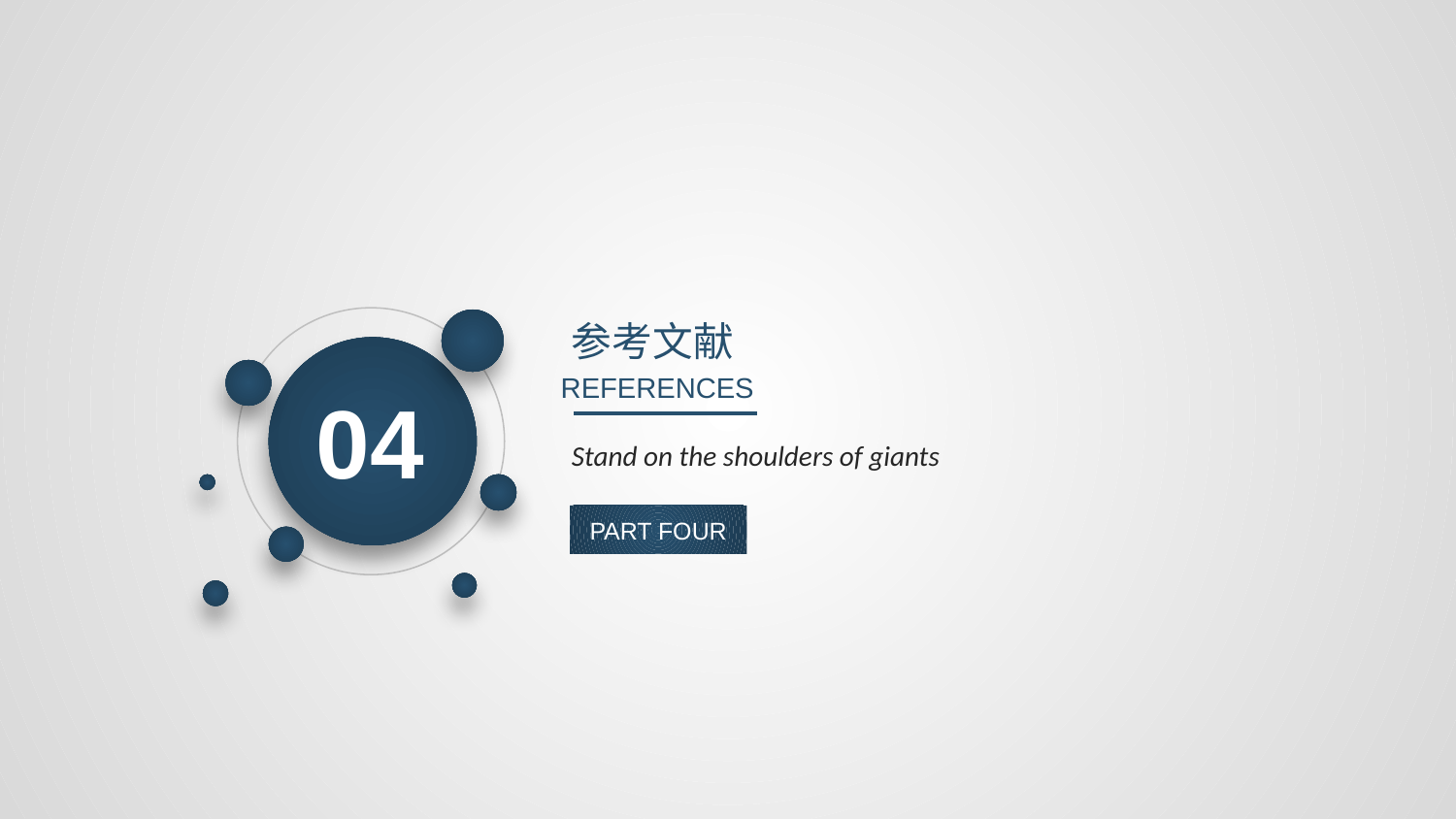

参考文献

REFERENCES
04
Stand on the shoulders of giants

PART FOUR